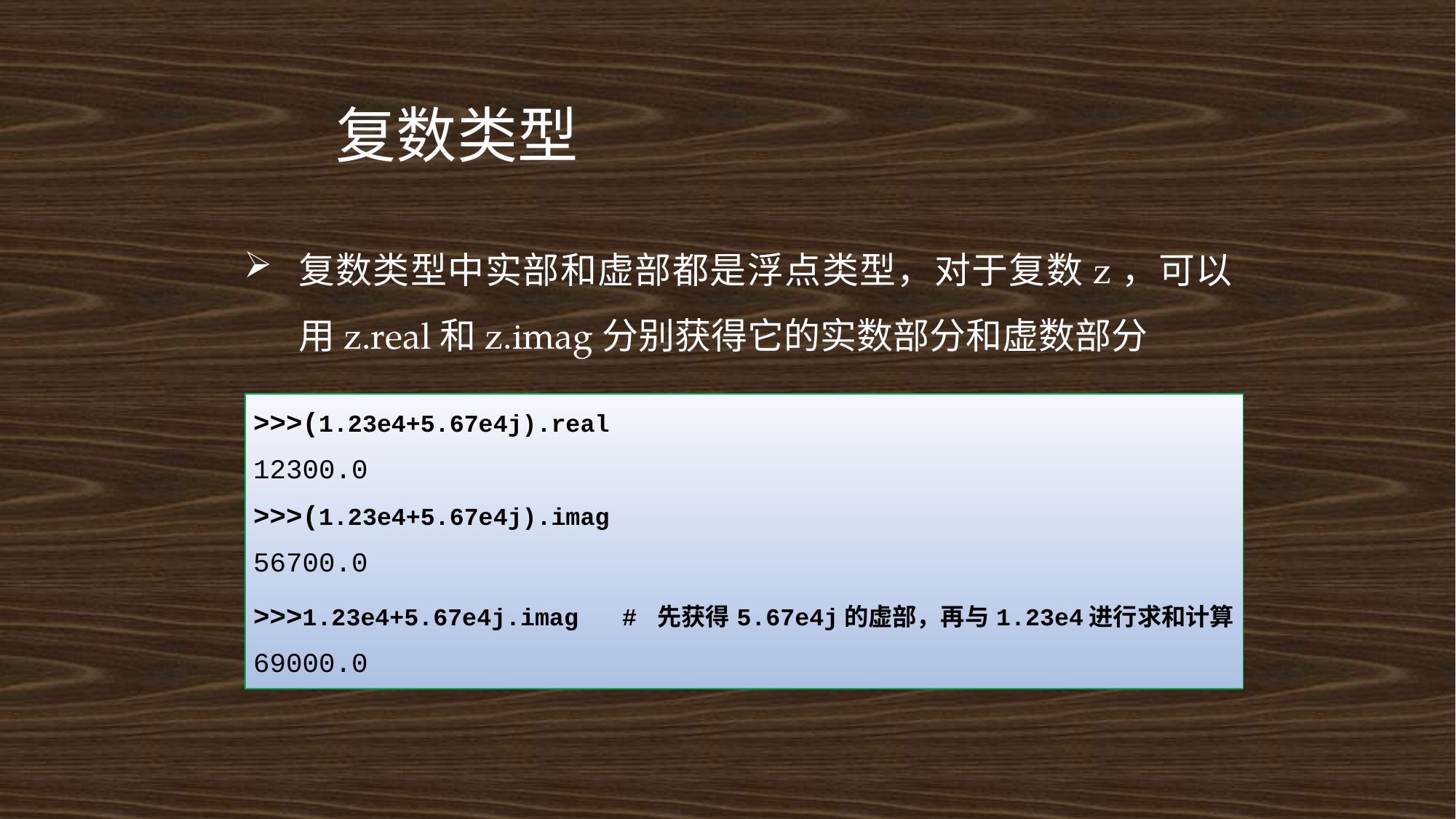

复数类型
复数类型中实部和虚部都是浮点类型，对于复数z，可以用z.real和z.imag分别获得它的实数部分和虚数部分
| >>>(1.23e4+5.67e4j).real 12300.0 >>>(1.23e4+5.67e4j).imag 56700.0 >>>1.23e4+5.67e4j.imag # 先获得5.67e4j的虚部，再与1.23e4进行求和计算 69000.0 |
| --- |